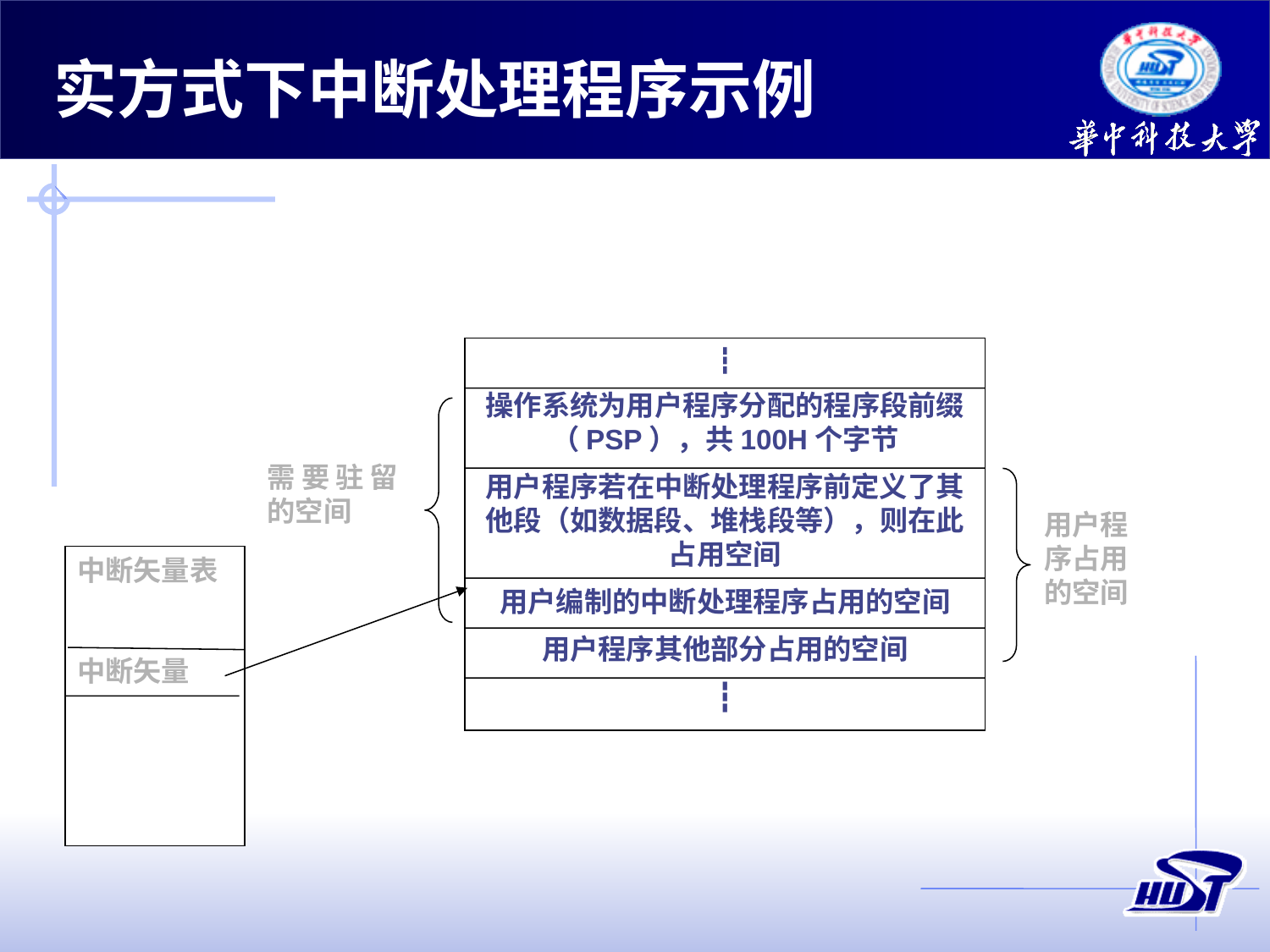

实方式下中断处理程序示例

┇
操作系统为用户程序分配的程序段前缀（PSP），共100H个字节
用户程序若在中断处理程序前定义了其他段（如数据段、堆栈段等），则在此占用空间
用户编制的中断处理程序占用的空间
用户程序其他部分占用的空间
┇

需要驻留的空间

用户程序占用的空间
中断矢量表

中断矢量